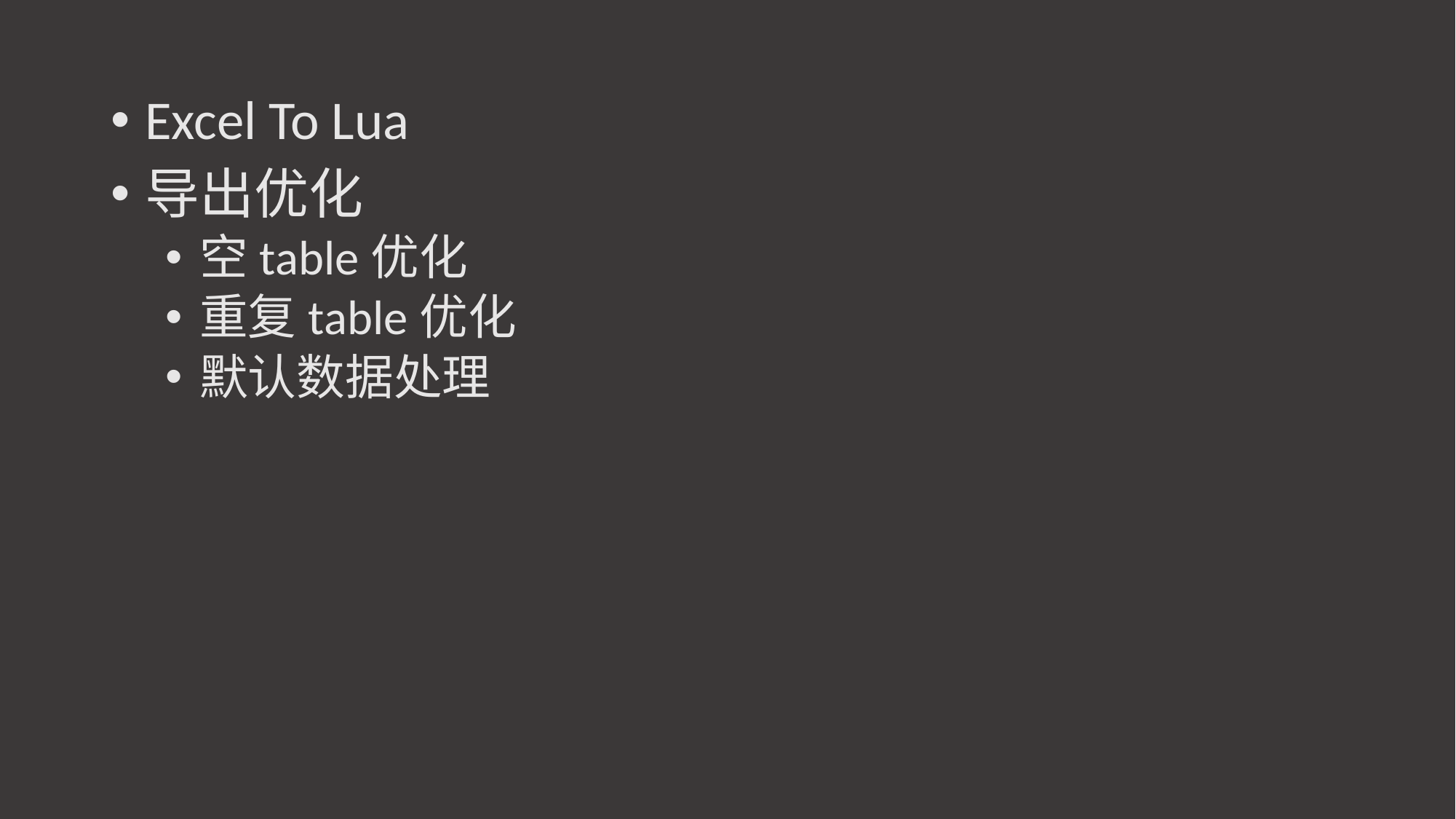

Excel To Lua
导出优化
空table优化
重复table优化
默认数据处理